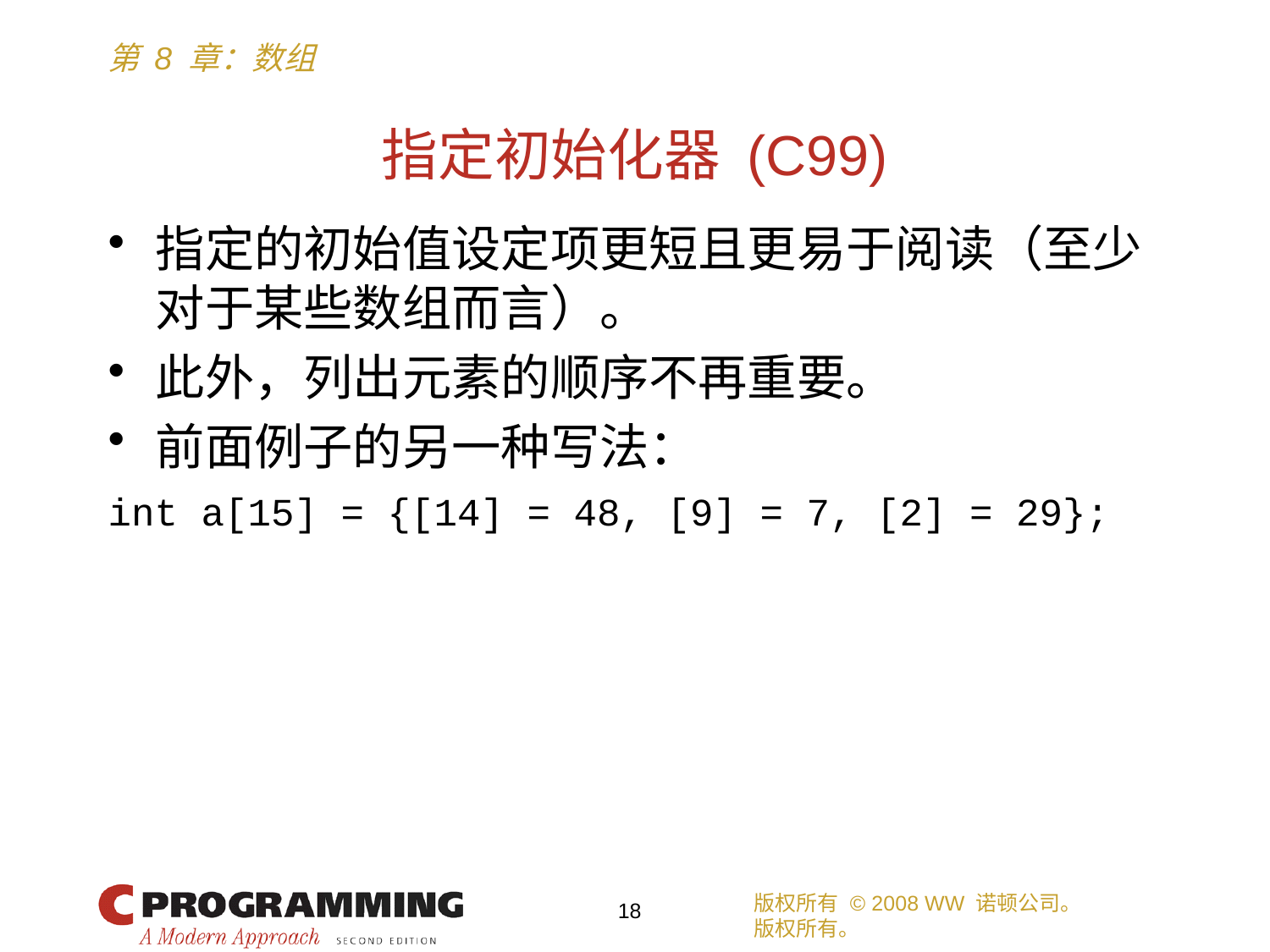

# 指定初始化器 (C99)
指定的初始值设定项更短且更易于阅读（至少对于某些数组而言）。
此外，列出元素的顺序不再重要。
前面例子的另一种写法：
int a[15] = {[14] = 48, [9] = 7, [2] = 29};
版权所有 © 2008 WW 诺顿公司。
版权所有。
18